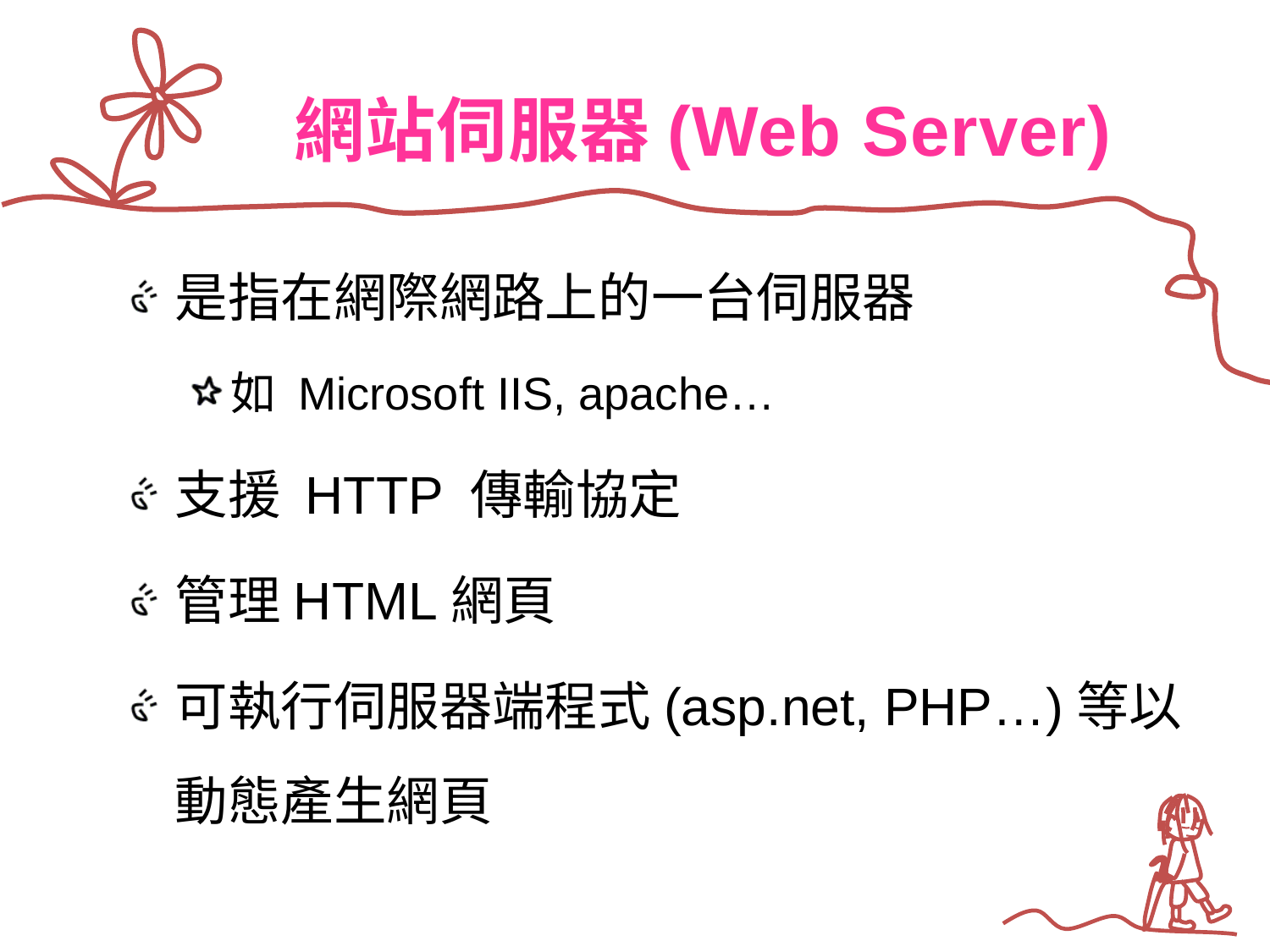

# 網站伺服器(Web Server)
是指在網際網路上的一台伺服器
如 Microsoft IIS, apache…
支援 HTTP 傳輸協定
管理HTML網頁
可執行伺服器端程式(asp.net, PHP…)等以動態產生網頁